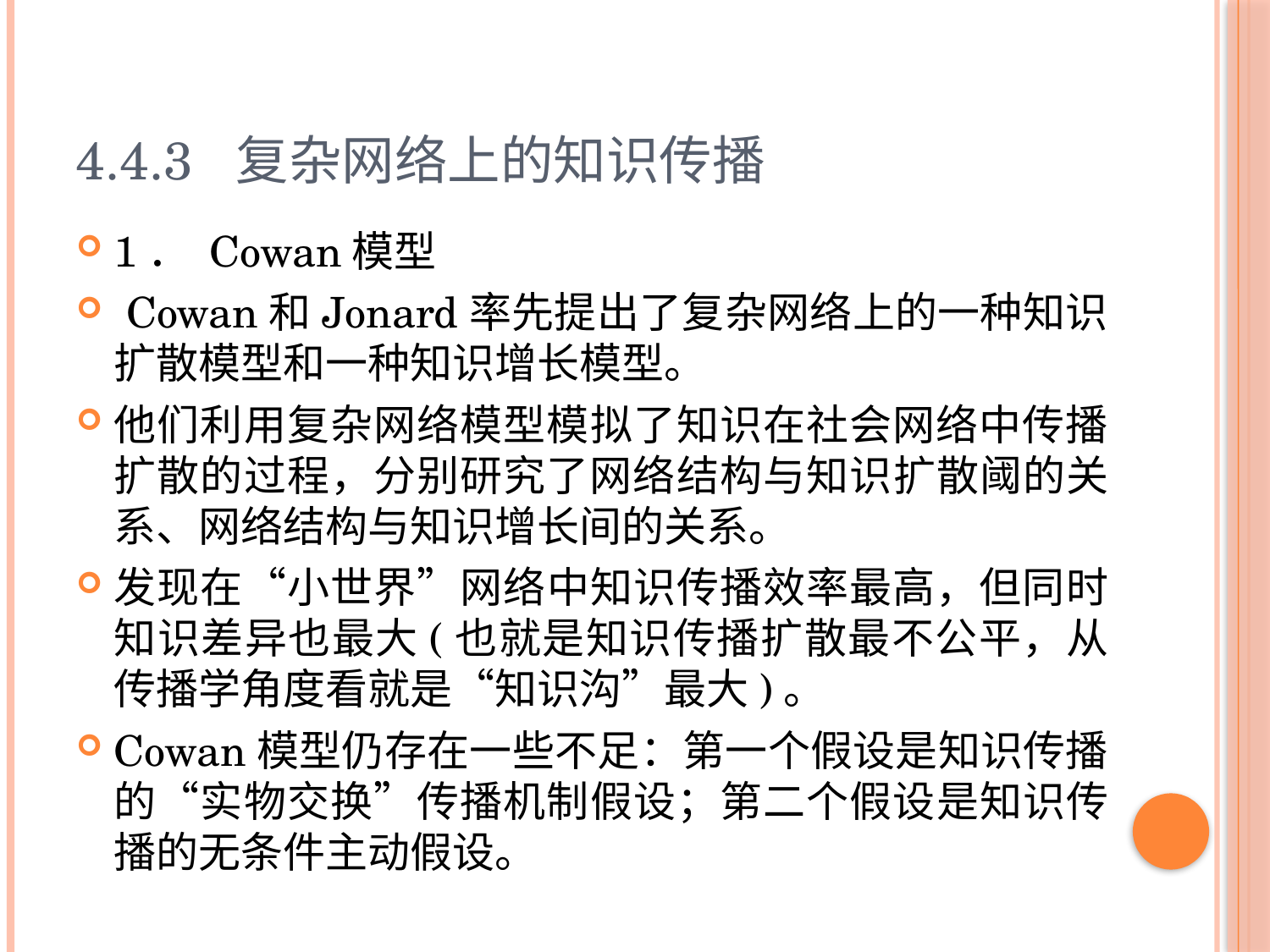

# 4.4.3  复杂网络上的知识传播
1． Cowan模型
 Cowan和Jonard率先提出了复杂网络上的一种知识扩散模型和一种知识增长模型。
他们利用复杂网络模型模拟了知识在社会网络中传播扩散的过程，分别研究了网络结构与知识扩散阈的关系、网络结构与知识增长间的关系。
发现在“小世界”网络中知识传播效率最高，但同时知识差异也最大(也就是知识传播扩散最不公平，从传播学角度看就是“知识沟”最大)。
Cowan模型仍存在一些不足：第一个假设是知识传播的“实物交换”传播机制假设；第二个假设是知识传播的无条件主动假设。